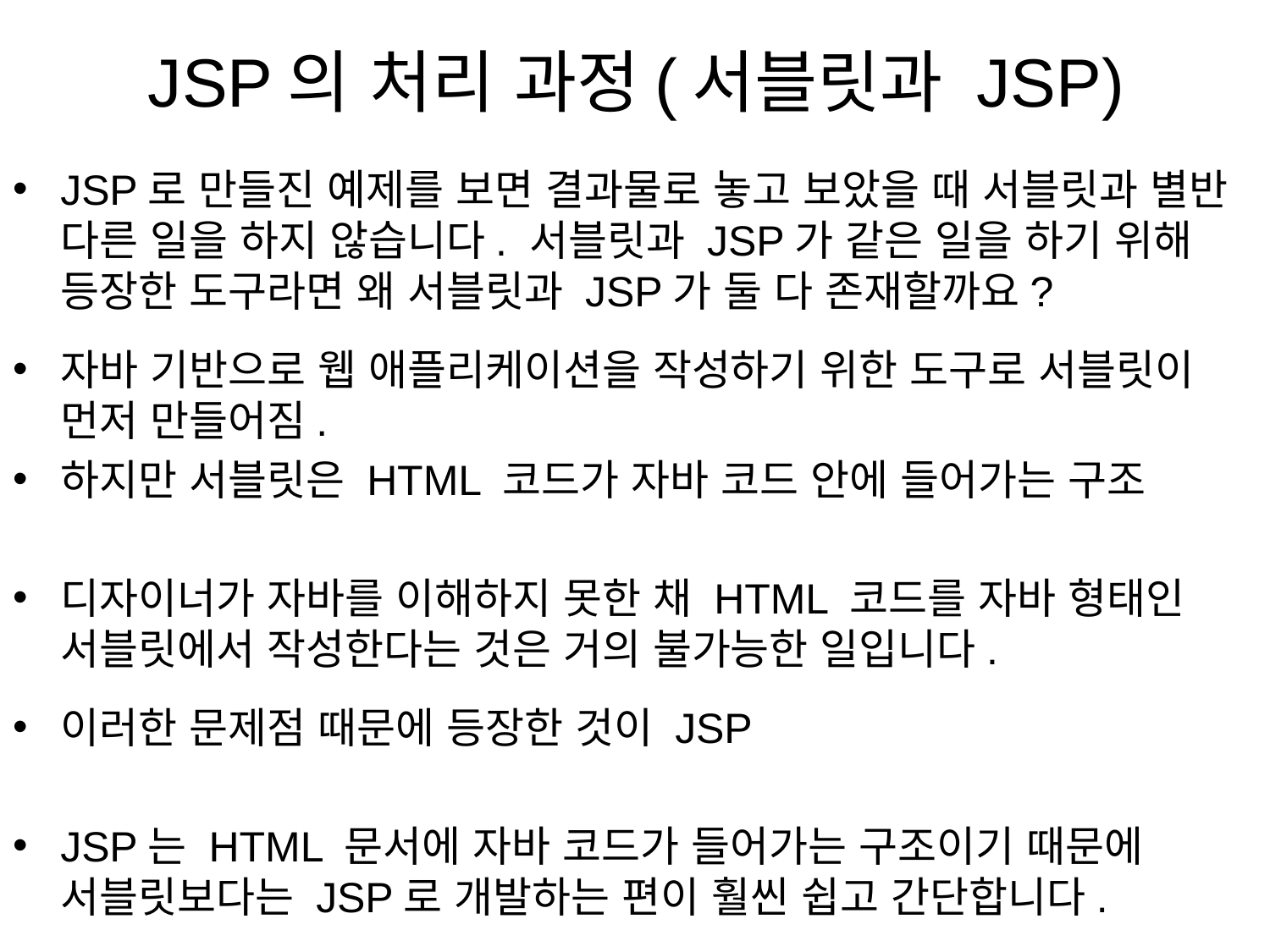

# JSP의 처리 과정(서블릿과 JSP)
JSP로 만들진 예제를 보면 결과물로 놓고 보았을 때 서블릿과 별반 다른 일을 하지 않습니다. 서블릿과 JSP가 같은 일을 하기 위해 등장한 도구라면 왜 서블릿과 JSP가 둘 다 존재할까요?

자바 기반으로 웹 애플리케이션을 작성하기 위한 도구로 서블릿이 먼저 만들어짐.
하지만 서블릿은 HTML 코드가 자바 코드 안에 들어가는 구조

디자이너가 자바를 이해하지 못한 채 HTML 코드를 자바 형태인 서블릿에서 작성한다는 것은 거의 불가능한 일입니다.

이러한 문제점 때문에 등장한 것이 JSP

JSP는 HTML 문서에 자바 코드가 들어가는 구조이기 때문에 서블릿보다는 JSP로 개발하는 편이 훨씬 쉽고 간단합니다.